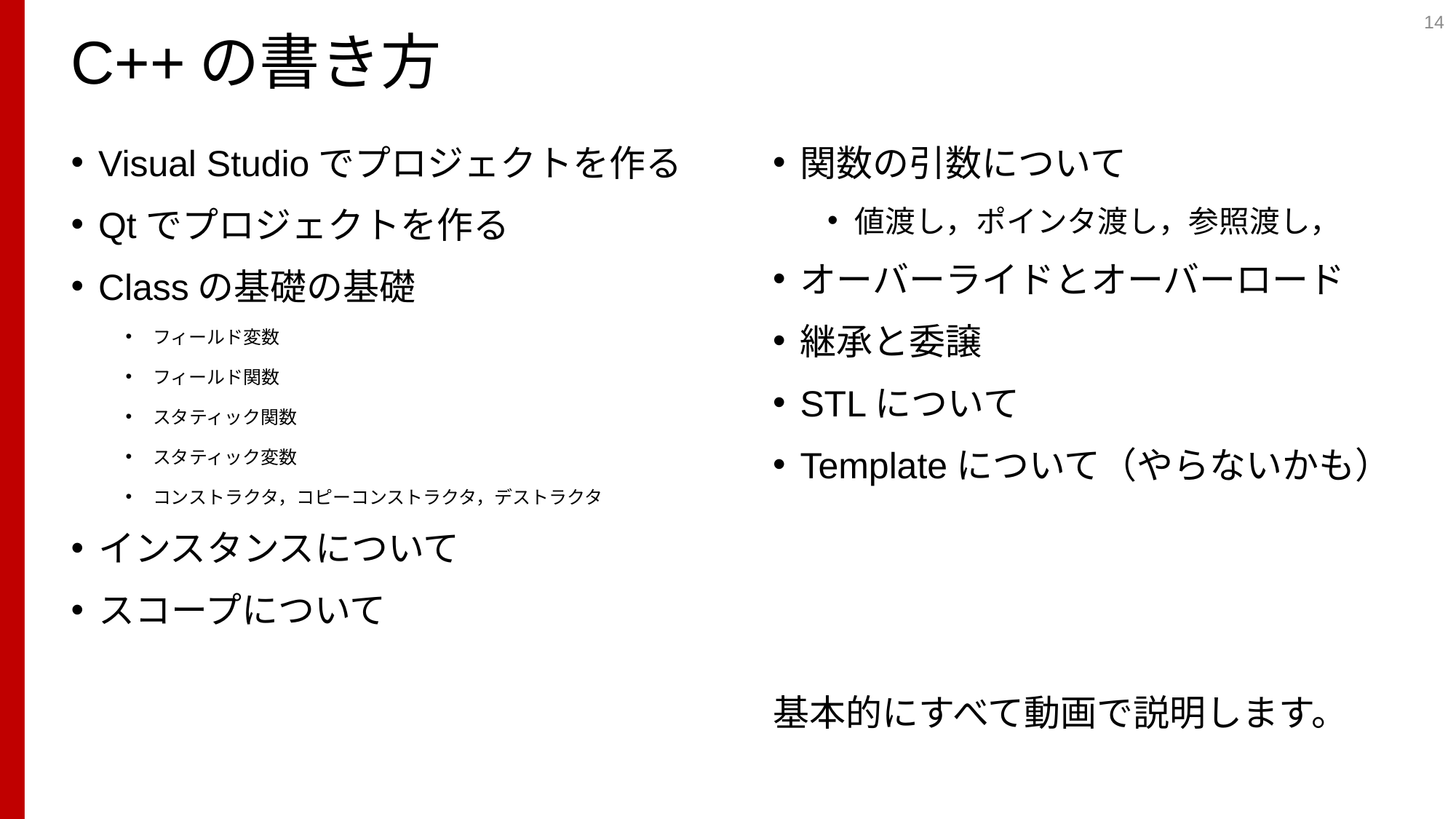

14
# C++の書き方
Visual Studioでプロジェクトを作る
Qtでプロジェクトを作る
Classの基礎の基礎
フィールド変数
フィールド関数
スタティック関数
スタティック変数
コンストラクタ，コピーコンストラクタ，デストラクタ
インスタンスについて
スコープについて

関数の引数について
値渡し，ポインタ渡し，参照渡し，
オーバーライドとオーバーロード
継承と委譲
STLについて
Templateについて（やらないかも）

基本的にすべて動画で説明します。